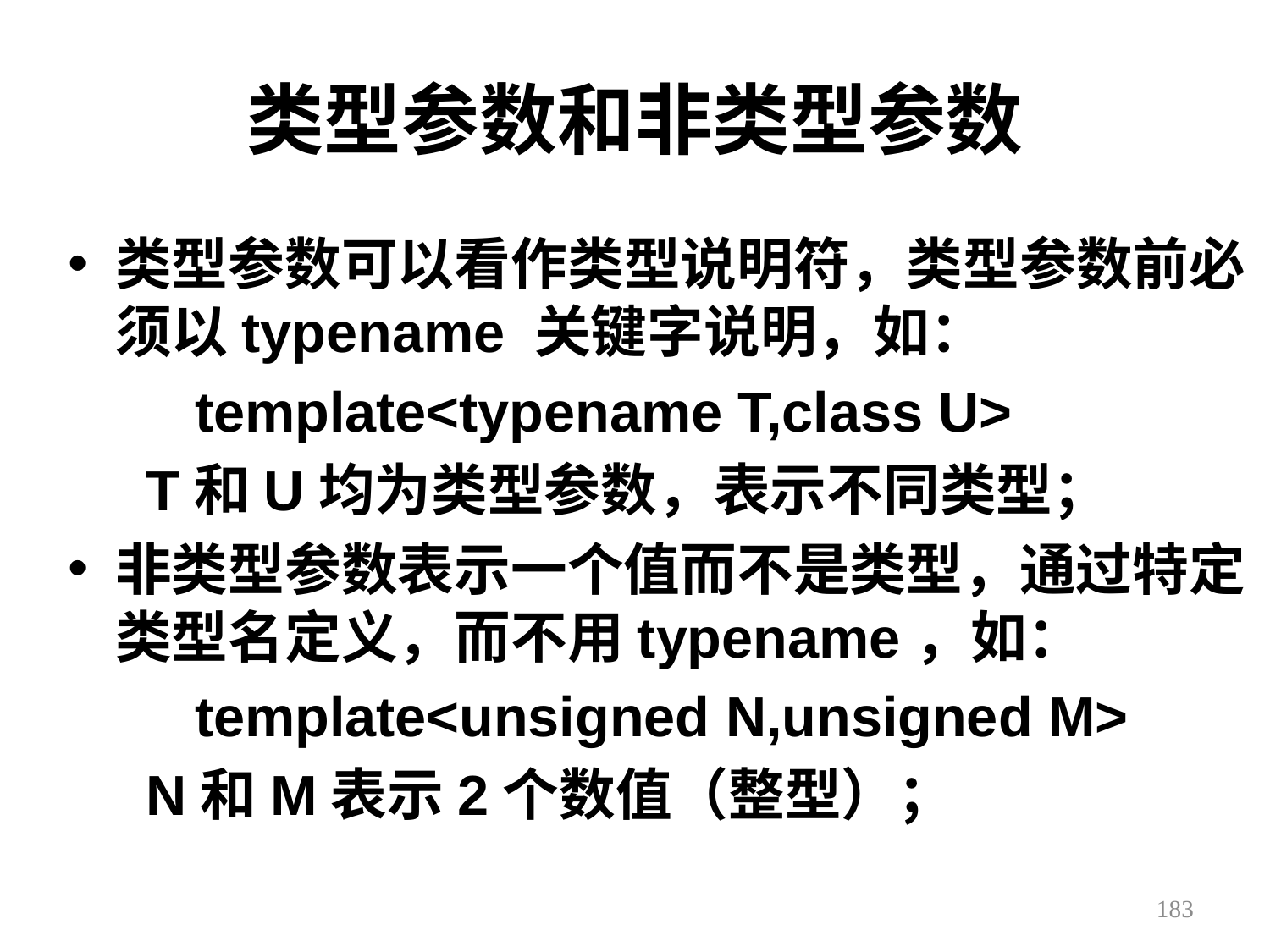

# 类型参数和非类型参数
类型参数可以看作类型说明符，类型参数前必须以typename 关键字说明，如：
	template<typename T,class U>
     T和U均为类型参数，表示不同类型；
非类型参数表示一个值而不是类型，通过特定类型名定义，而不用typename，如：
	template<unsigned N,unsigned M>
     N和M表示2个数值（整型）；

183